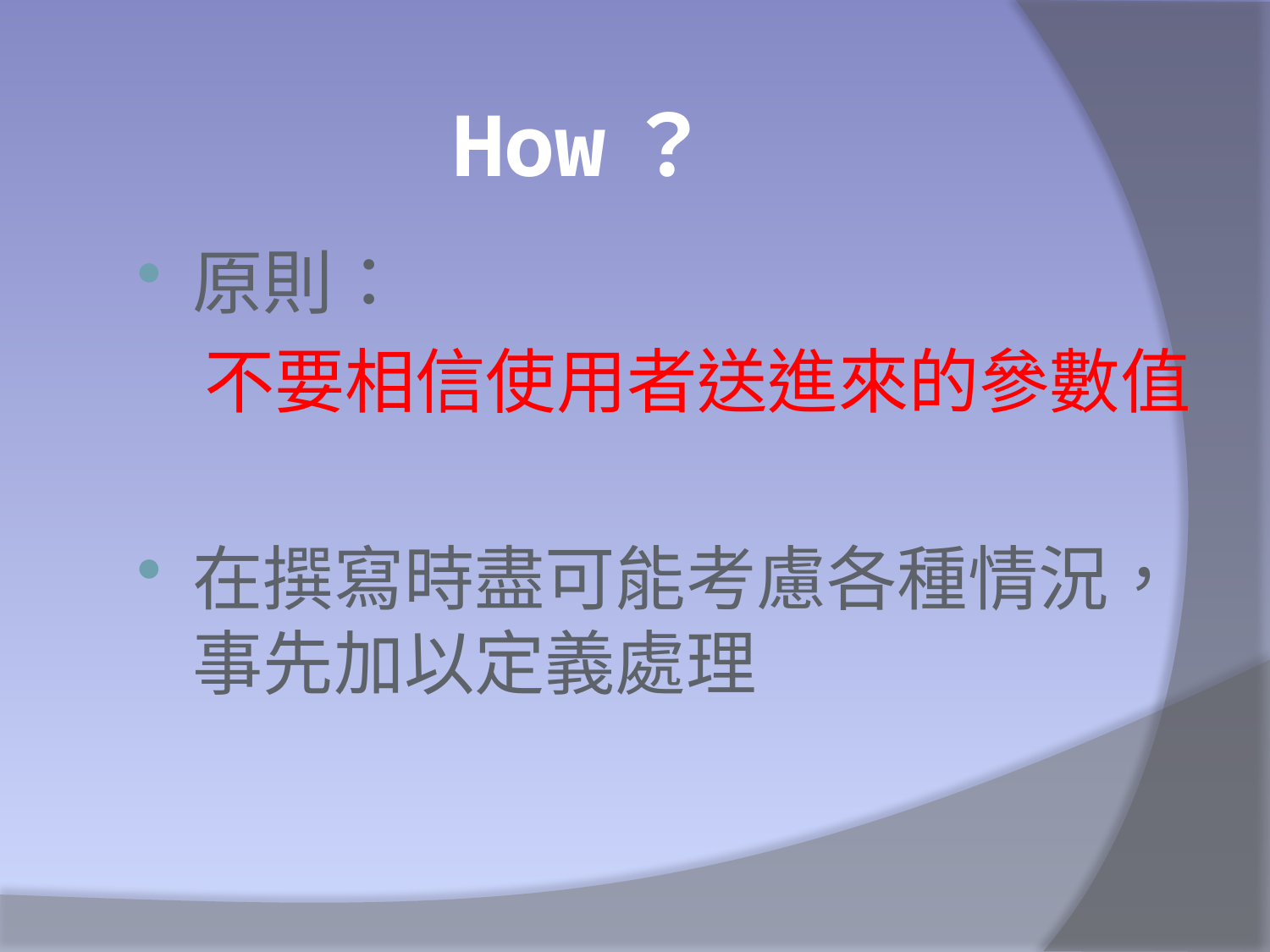

# How？
原則：
   不要相信使用者送進來的參數值

在撰寫時盡可能考慮各種情況，事先加以定義處理